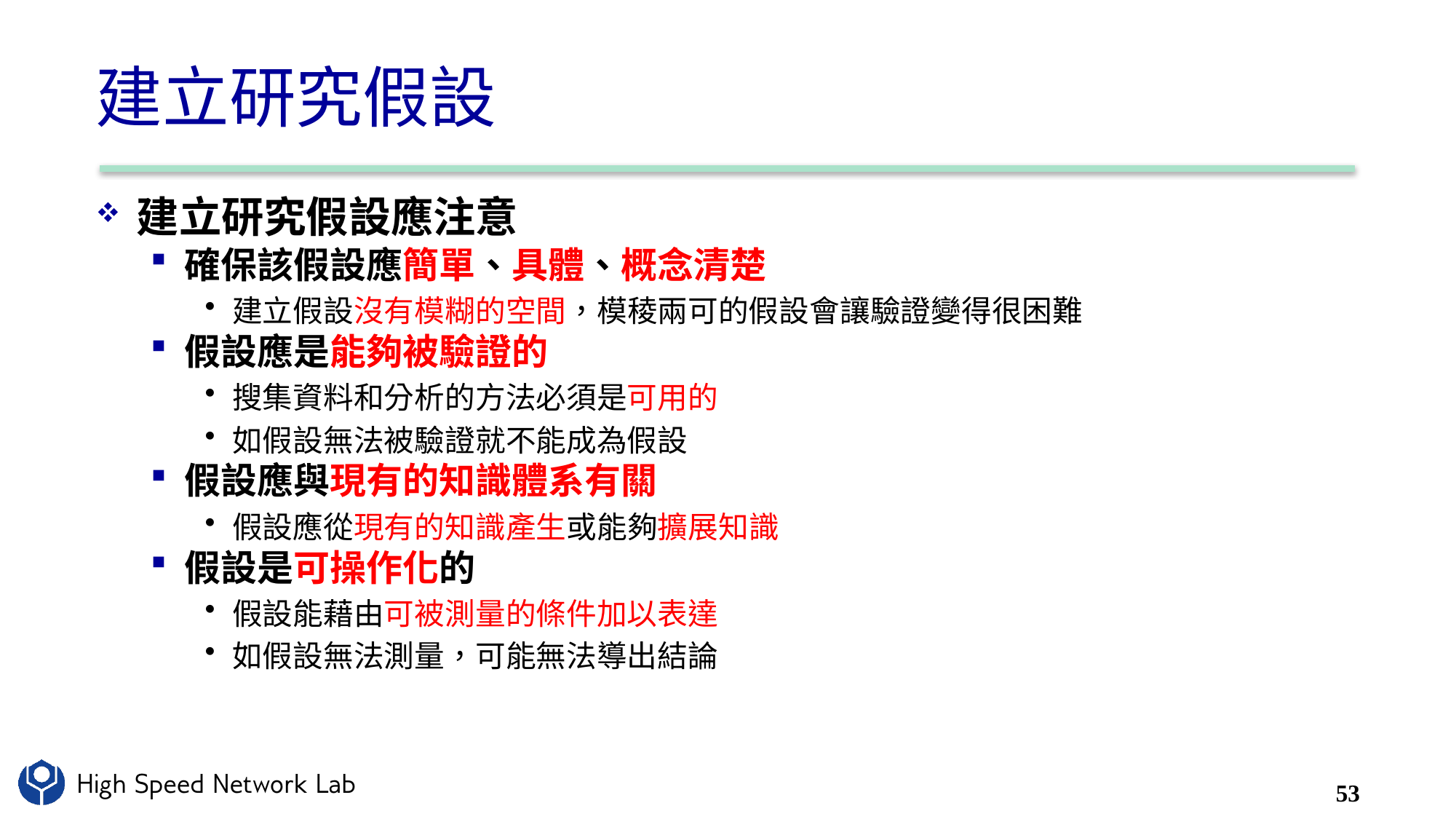

# 建立研究假設
建立研究假設應注意
確保該假設應簡單、具體、概念清楚
建立假設沒有模糊的空間，模稜兩可的假設會讓驗證變得很困難
假設應是能夠被驗證的
搜集資料和分析的方法必須是可用的
如假設無法被驗證就不能成為假設
假設應與現有的知識體系有關
假設應從現有的知識產生或能夠擴展知識
假設是可操作化的
假設能藉由可被測量的條件加以表達
如假設無法測量，可能無法導出結論
53